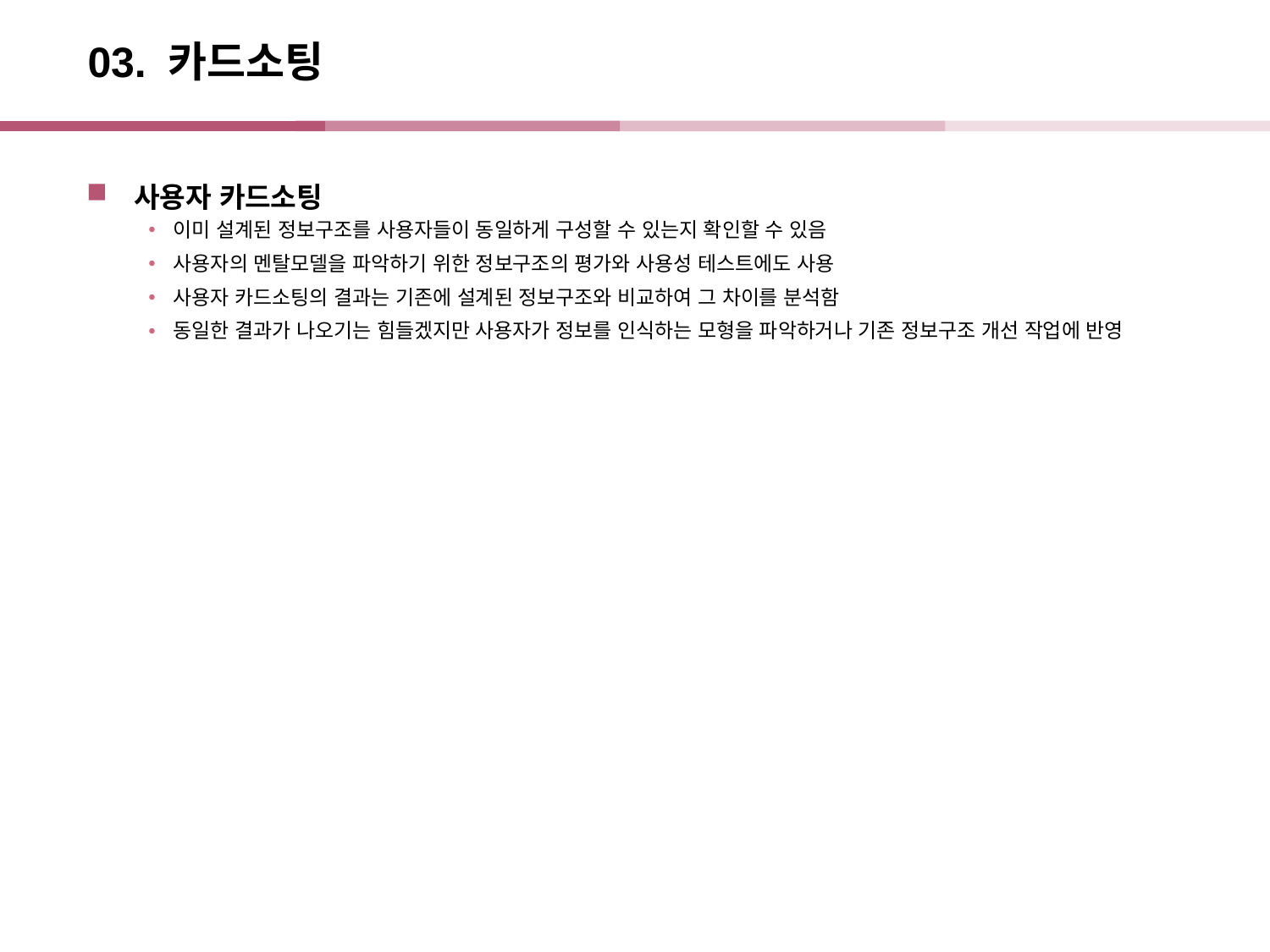

# 03. 카드소팅
사용자 카드소팅
이미 설계된 정보구조를 사용자들이 동일하게 구성할 수 있는지 확인할 수 있음
사용자의 멘탈모델을 파악하기 위한 정보구조의 평가와 사용성 테스트에도 사용
사용자 카드소팅의 결과는 기존에 설계된 정보구조와 비교하여 그 차이를 분석함
동일한 결과가 나오기는 힘들겠지만 사용자가 정보를 인식하는 모형을 파악하거나 기존 정보구조 개선 작업에 반영